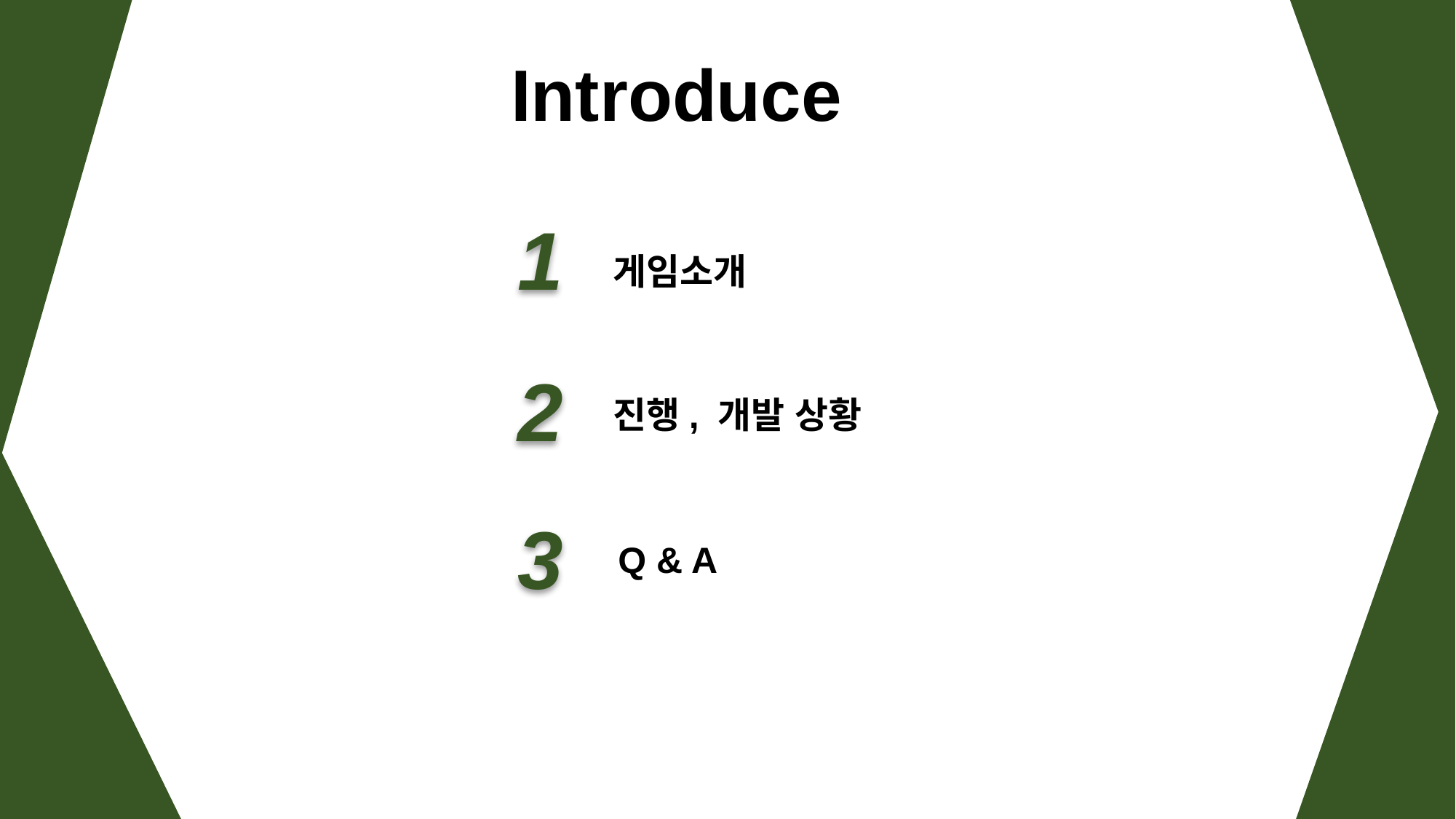

Introduce
1
게임소개

2
진행, 개발 상황
3
Q & A